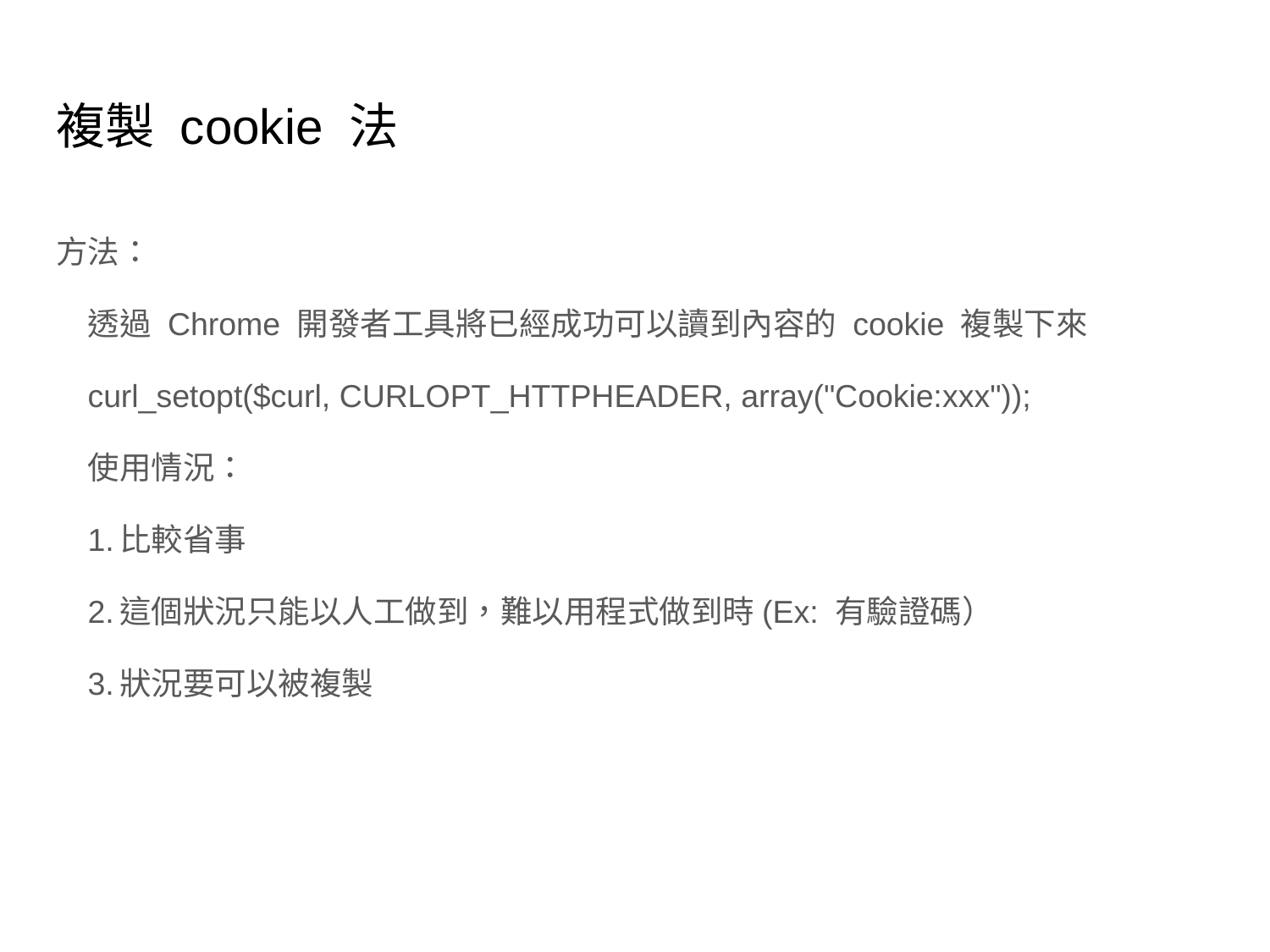

# 複製 cookie 法
方法：
透過 Chrome 開發者工具將已經成功可以讀到內容的 cookie 複製下來
curl_setopt($curl, CURLOPT_HTTPHEADER, array("Cookie:xxx"));
使用情況：
比較省事
這個狀況只能以人工做到，難以用程式做到時(Ex: 有驗證碼）
狀況要可以被複製